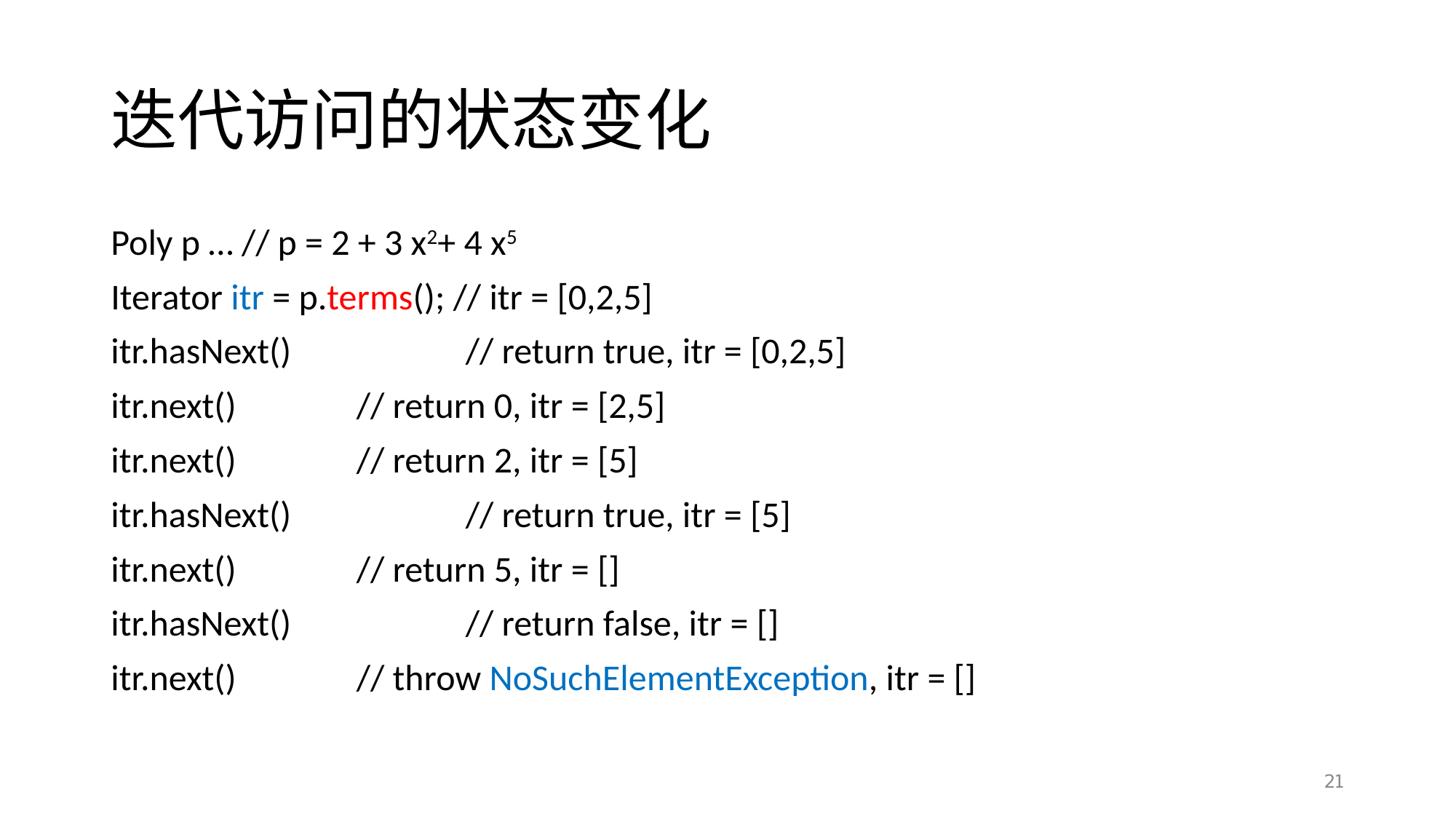

# 迭代访问的状态变化
Poly p … // p = 2 + 3 x2+ 4 x5
Iterator itr = p.terms(); // itr = [0,2,5]
itr.hasNext()		// return true, itr = [0,2,5]
itr.next()		// return 0, itr = [2,5]
itr.next()		// return 2, itr = [5]
itr.hasNext()		// return true, itr = [5]
itr.next()		// return 5, itr = []
itr.hasNext()		// return false, itr = []
itr.next()		// throw NoSuchElementException, itr = []
21